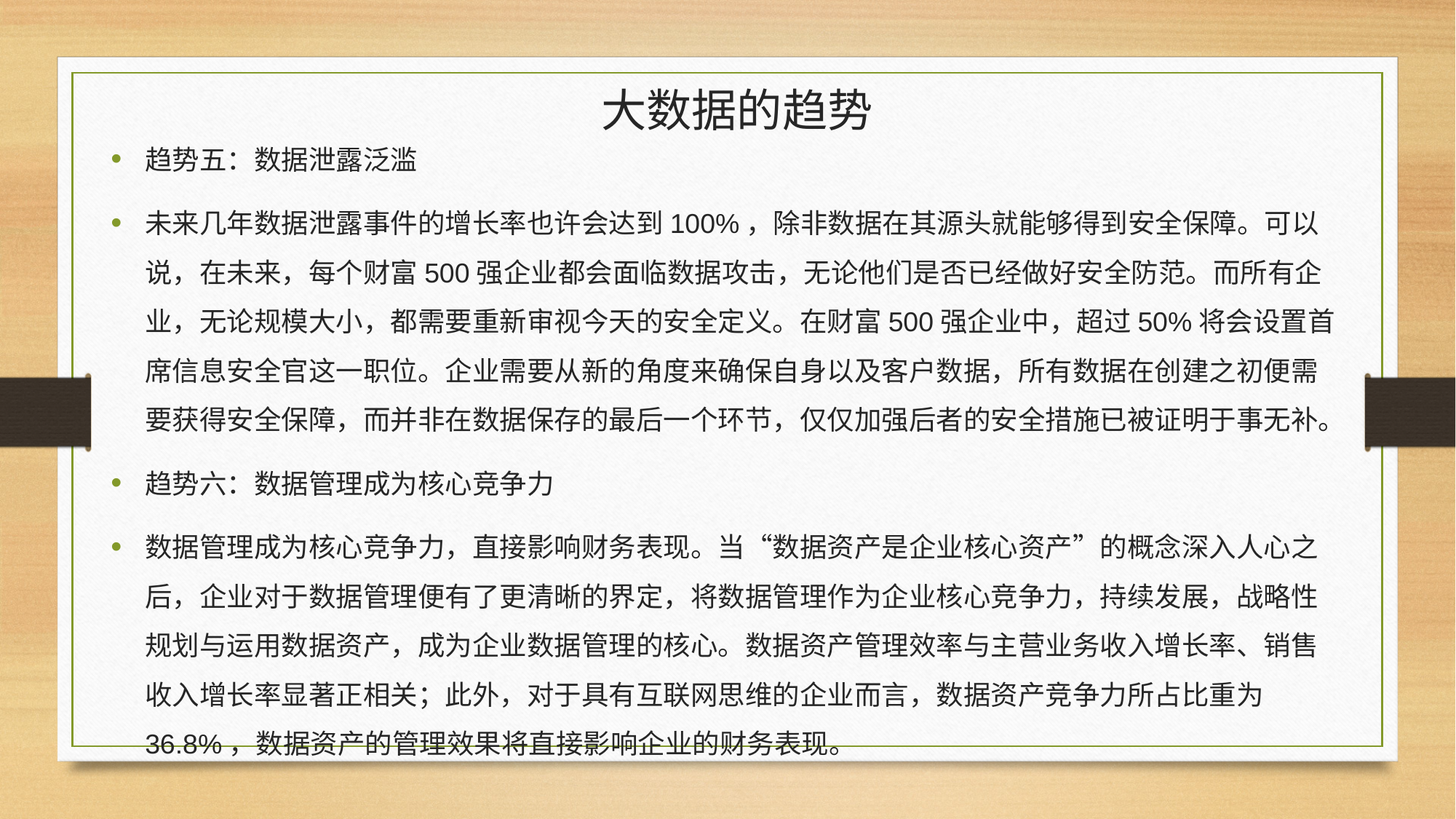

# 大数据的趋势
趋势五：数据泄露泛滥
未来几年数据泄露事件的增长率也许会达到100%，除非数据在其源头就能够得到安全保障。可以说，在未来，每个财富500强企业都会面临数据攻击，无论他们是否已经做好安全防范。而所有企业，无论规模大小，都需要重新审视今天的安全定义。在财富500强企业中，超过50%将会设置首席信息安全官这一职位。企业需要从新的角度来确保自身以及客户数据，所有数据在创建之初便需要获得安全保障，而并非在数据保存的最后一个环节，仅仅加强后者的安全措施已被证明于事无补。
趋势六：数据管理成为核心竞争力
数据管理成为核心竞争力，直接影响财务表现。当“数据资产是企业核心资产”的概念深入人心之后，企业对于数据管理便有了更清晰的界定，将数据管理作为企业核心竞争力，持续发展，战略性规划与运用数据资产，成为企业数据管理的核心。数据资产管理效率与主营业务收入增长率、销售收入增长率显著正相关；此外，对于具有互联网思维的企业而言，数据资产竞争力所占比重为36.8%，数据资产的管理效果将直接影响企业的财务表现。